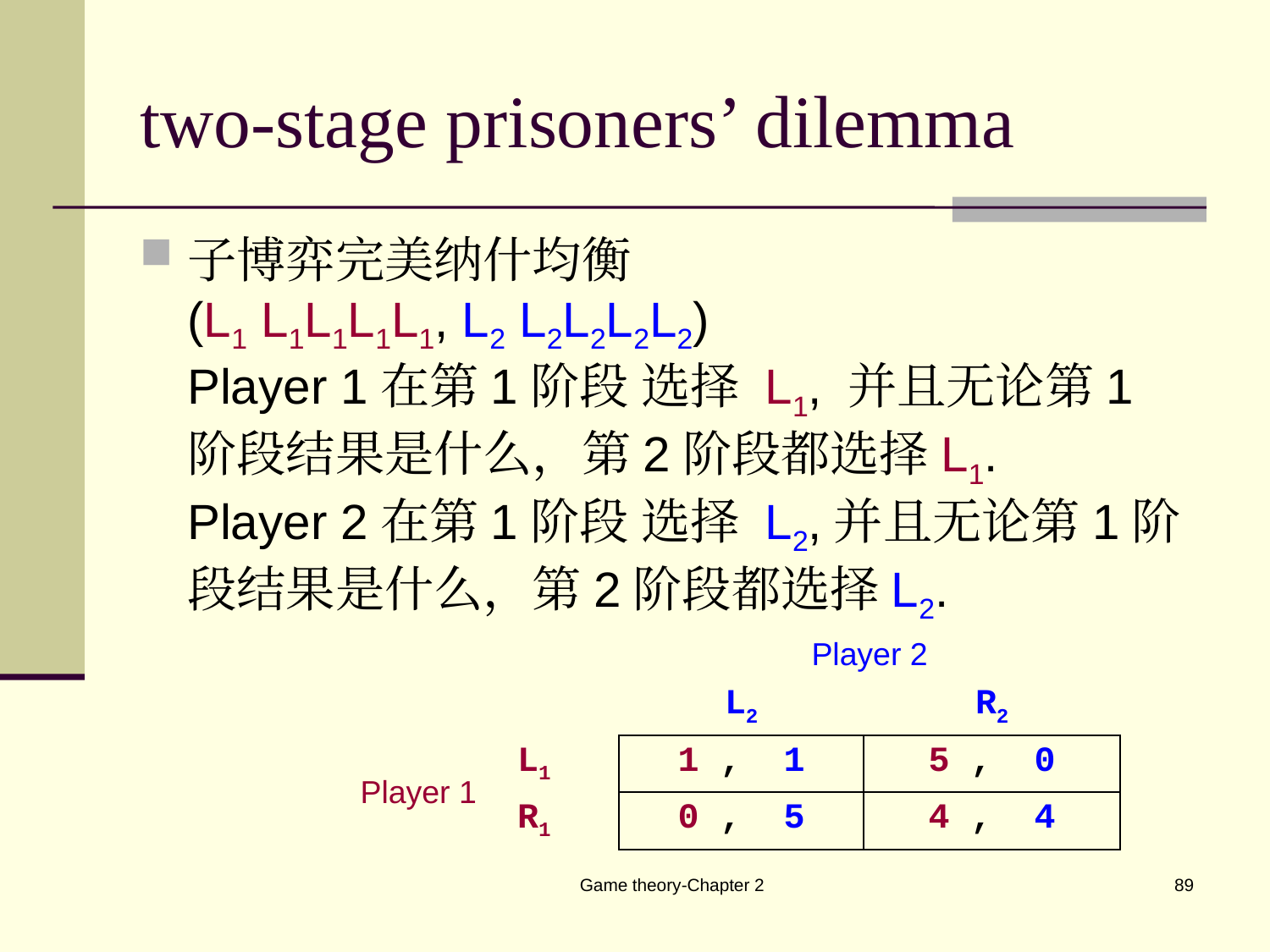

# two-stage prisoners’ dilemma
子博弈完美纳什均衡
(L1 L1L1L1L1, L2 L2L2L2L2)
Player 1在第1阶段 选择 L1, 并且无论第1阶段结果是什么，第2阶段都选择L1.
Player 2在第1阶段 选择 L2,并且无论第1阶段结果是什么，第2阶段都选择L2.
|  |  | Player 2 |  |
| --- | --- | --- | --- |
|  |  | L2 | R2 |
| Player 1 | L1 | 1 , 1 | 5 , 0 |
|  | R1 | 0 , 5 | 4 , 4 |
Game theory-Chapter 2
89